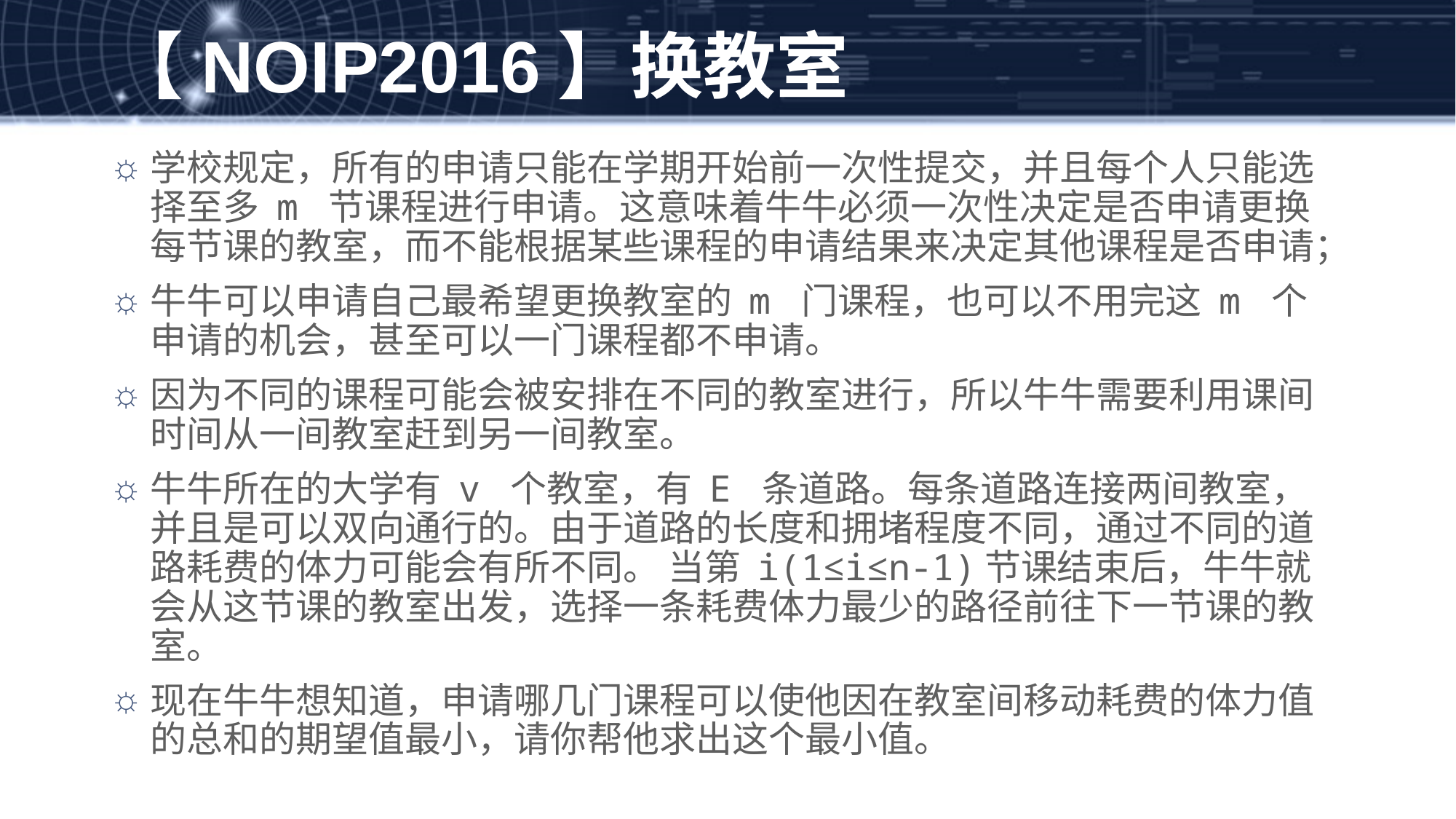

# 【NOIP2016】换教室
学校规定，所有的申请只能在学期开始前一次性提交，并且每个人只能选择至多 m 节课程进行申请。这意味着牛牛必须一次性决定是否申请更换每节课的教室，而不能根据某些课程的申请结果来决定其他课程是否申请；
牛牛可以申请自己最希望更换教室的 m 门课程，也可以不用完这 m 个申请的机会，甚至可以一门课程都不申请。
因为不同的课程可能会被安排在不同的教室进行，所以牛牛需要利用课间时间从一间教室赶到另一间教室。
牛牛所在的大学有 v 个教室，有 E 条道路。每条道路连接两间教室，并且是可以双向通行的。由于道路的长度和拥堵程度不同，通过不同的道路耗费的体力可能会有所不同。 当第 i(1≤i≤n-1)节课结束后，牛牛就会从这节课的教室出发，选择一条耗费体力最少的路径前往下一节课的教室。
现在牛牛想知道，申请哪几门课程可以使他因在教室间移动耗费的体力值的总和的期望值最小，请你帮他求出这个最小值。